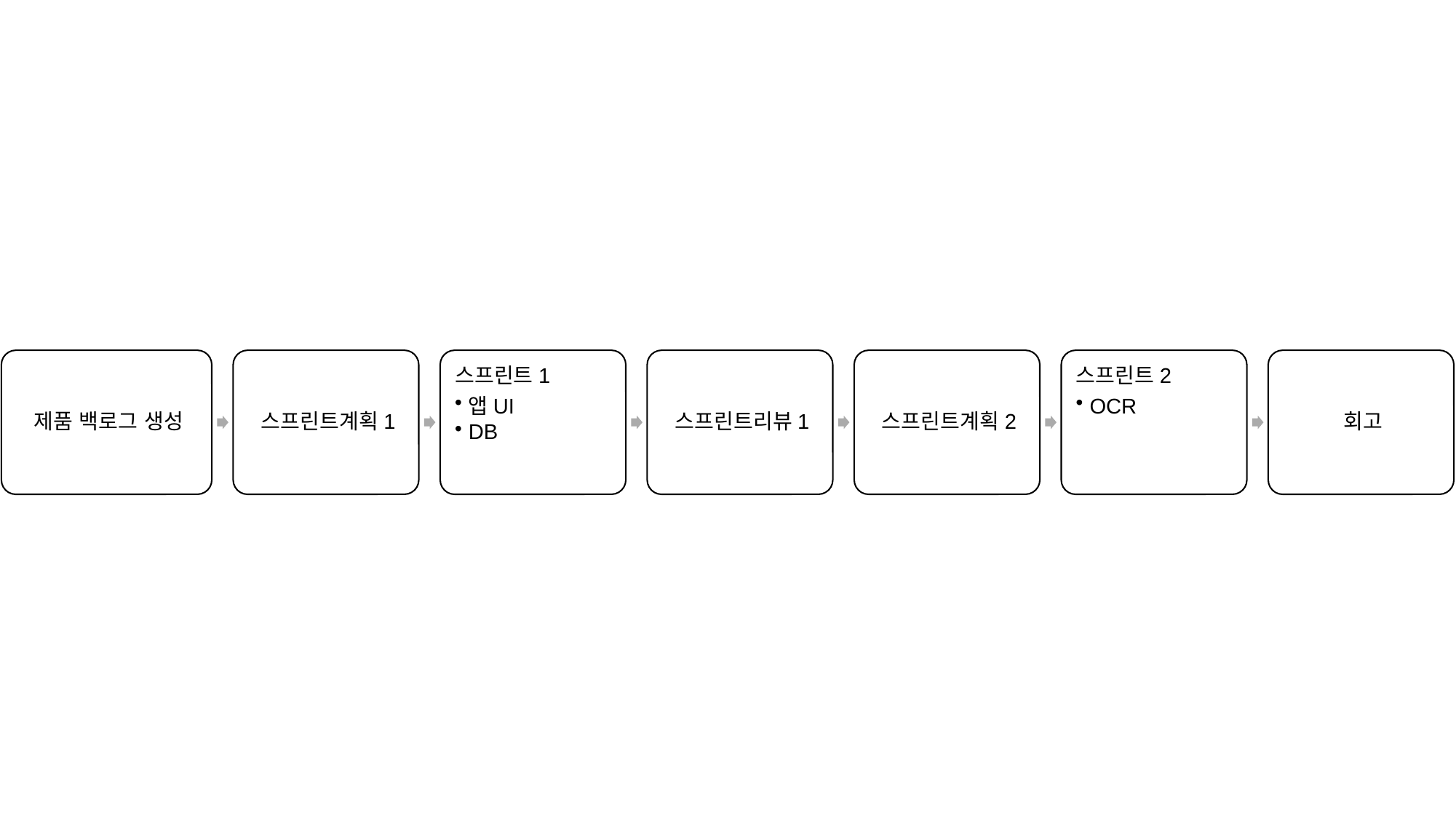

제품 백로그 생성

스프린트계획1

스프린트1
앱UI
DB

스프린트리뷰1

스프린트계획2

스프린트2
OCR

회고